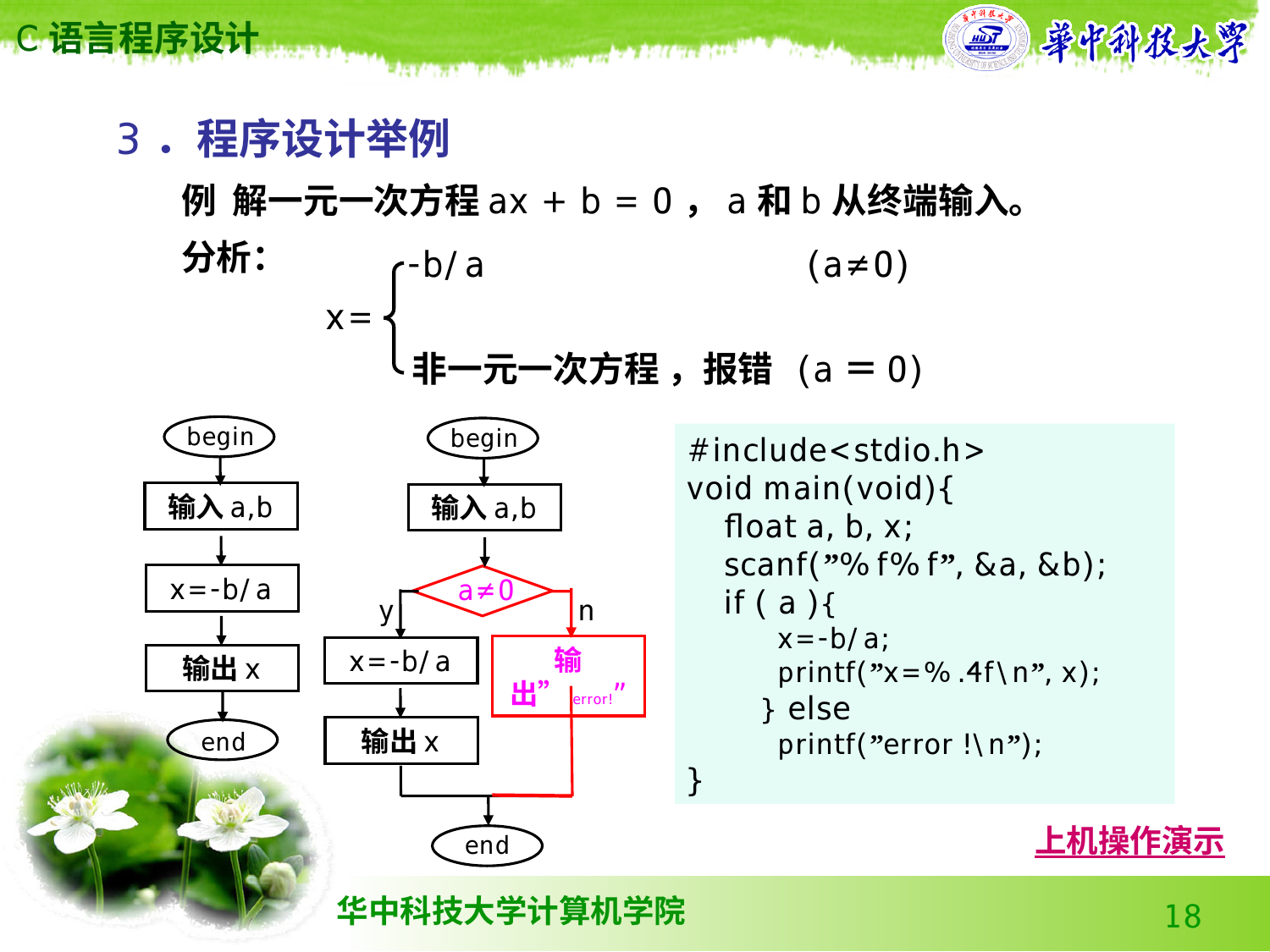

3．程序设计举例
      例  解一元一次方程ax + b = 0，a和b从终端输入。
      分析：
-b/a                               (a≠0)

x=
 非一元一次方程 ，报错  (a＝0)
begin

输入a,b

x=-b/a

输出x

end
begin

输入a,b

a≠0
y
n

输出”error!”
x=-b/a

输出x

end

#include<stdio.h>
void main(void){
    float a, b, x;
    scanf(”%f%f”, &a, &b);
    if ( a ){
           x=-b/a;
           printf(”x=%.4f\n”, x);
         } else
           printf(”error !\n”);
}
上机操作演示
18